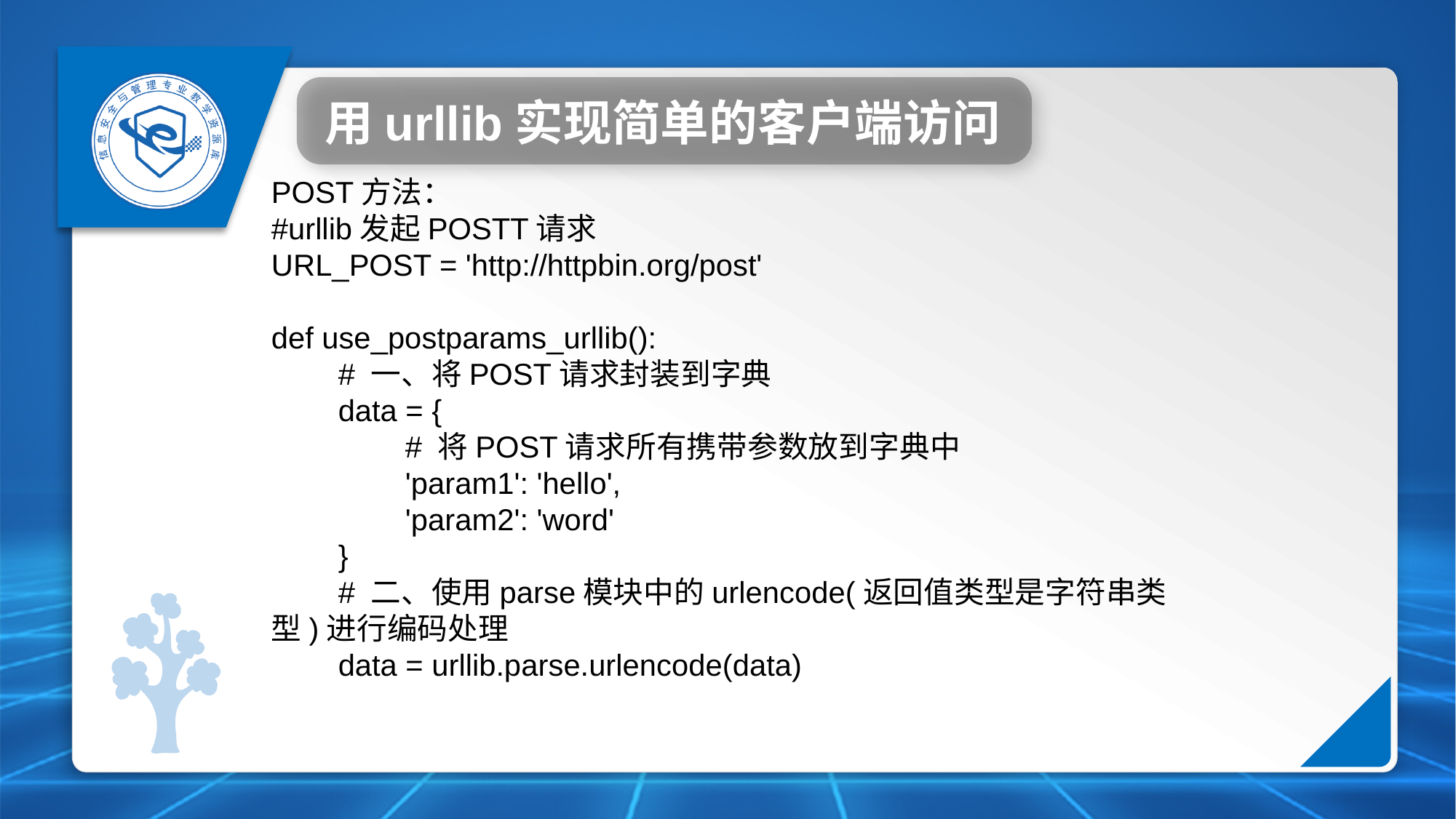

用urllib实现简单的客户端访问
POST方法：
#urllib发起POSTT请求
URL_POST = 'http://httpbin.org/post'

def use_postparams_urllib():
        # 一、将POST请求封装到字典
        data = {
                # 将POST请求所有携带参数放到字典中
                'param1': 'hello',
                'param2': 'word'
        }
        # 二、使用parse模块中的urlencode(返回值类型是字符串类型)进行编码处理
        data = urllib.parse.urlencode(data)